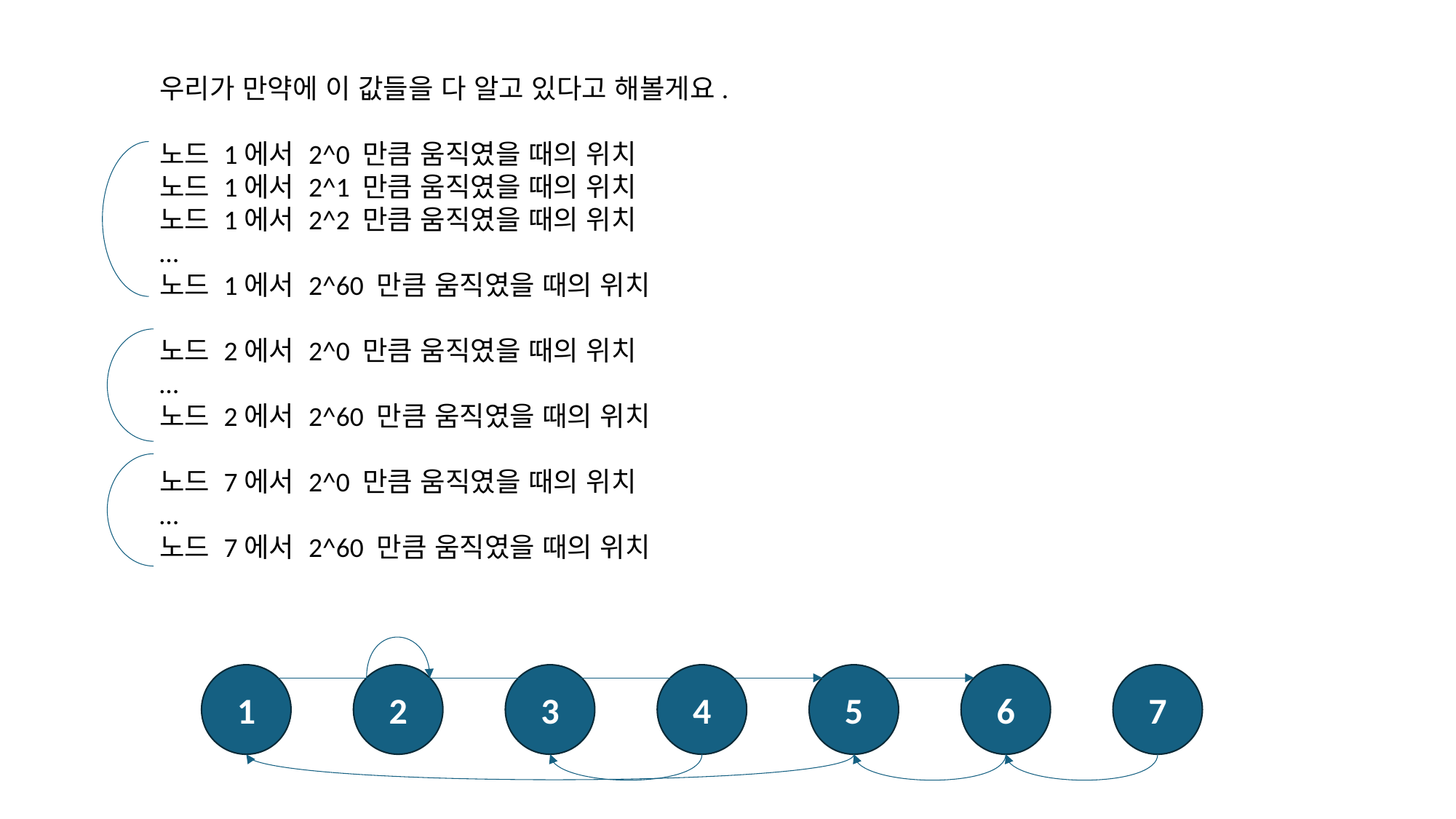

우리가 만약에 이 값들을 다 알고 있다고 해볼게요.

노드 1에서 2^0 만큼 움직였을 때의 위치
노드 1에서 2^1 만큼 움직였을 때의 위치
노드 1에서 2^2 만큼 움직였을 때의 위치
…
노드 1에서 2^60 만큼 움직였을 때의 위치

노드 2에서 2^0 만큼 움직였을 때의 위치
…
노드 2에서 2^60 만큼 움직였을 때의 위치

노드 7에서 2^0 만큼 움직였을 때의 위치
…
노드 7에서 2^60 만큼 움직였을 때의 위치

1
2
3
4
5
6
7